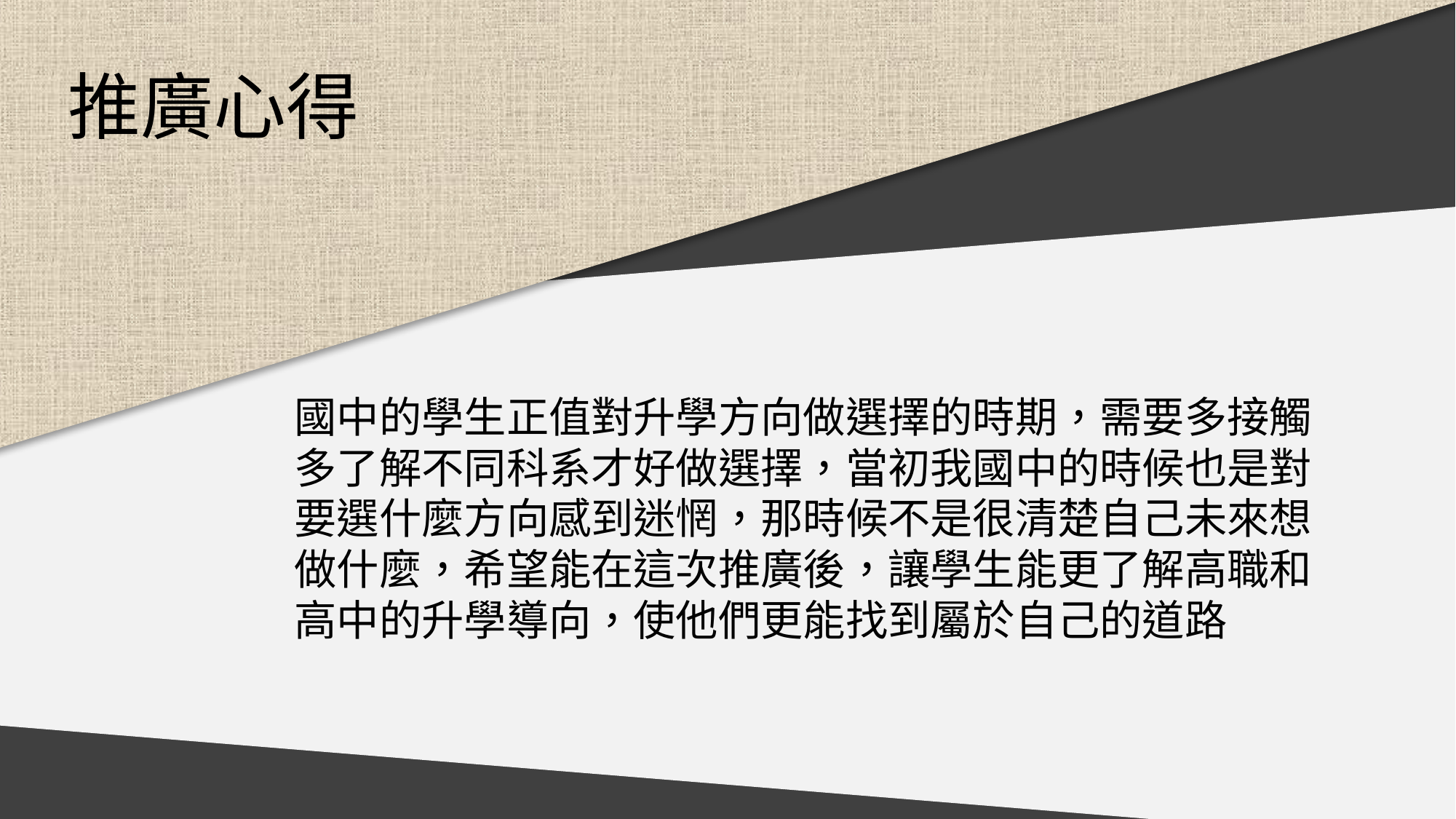

推廣心得
國中的學生正值對升學方向做選擇的時期，需要多接觸多了解不同科系才好做選擇，當初我國中的時候也是對要選什麼方向感到迷惘，那時候不是很清楚自己未來想做什麼，希望能在這次推廣後，讓學生能更了解高職和高中的升學導向，使他們更能找到屬於自己的道路